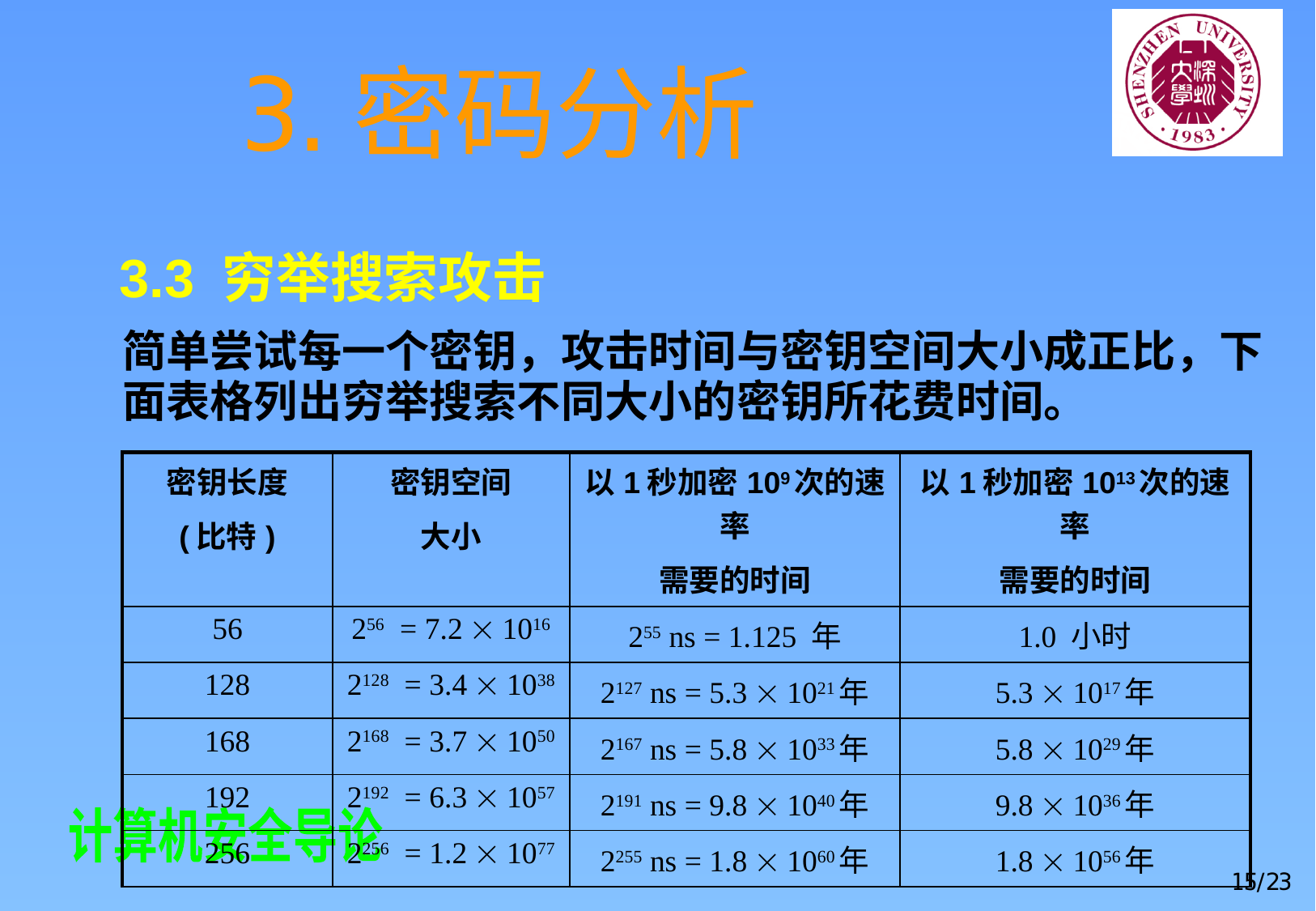

# 3.密码分析
3.3 穷举搜索攻击
简单尝试每一个密钥，攻击时间与密钥空间大小成正比，下面表格列出穷举搜索不同大小的密钥所花费时间。
| 密钥长度 (比特) | 密钥空间 大小 | 以1秒加密109次的速率 需要的时间 | 以1秒加密1013次的速率 需要的时间 |
| --- | --- | --- | --- |
| 56 | 256 = 7.2 × 1016 | 255 ns = 1.125 年 | 1.0 小时 |
| 128 | 2128 = 3.4 × 1038 | 2127 ns = 5.3 × 1021年 | 5.3 × 1017年 |
| 168 | 2168 = 3.7 × 1050 | 2167 ns = 5.8 × 1033年 | 5.8 × 1029年 |
| 192 | 2192 = 6.3 × 1057 | 2191 ns = 9.8 × 1040年 | 9.8 × 1036年 |
| 256 | 2256 = 1.2 × 1077 | 2255 ns = 1.8 × 1060年 | 1.8 × 1056年 |
15/23